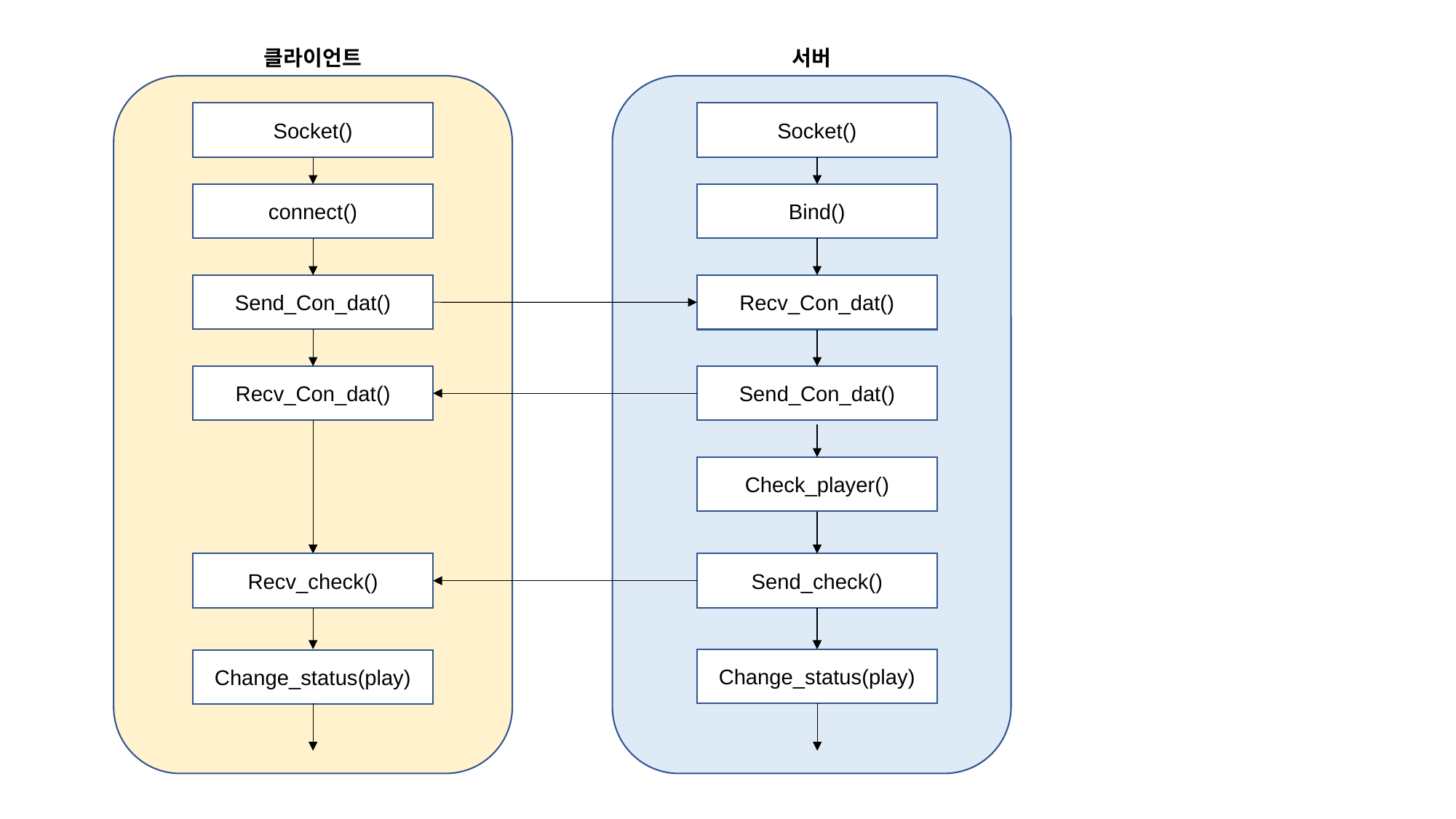

서버
클라이언트

Socket()
Socket()
connect()
Bind()
Send_Con_dat()
Recv_Con_dat()
Recv_Con_dat()
Send_Con_dat()
Check_player()
Recv_check()
Send_check()
Change_status(play)
Change_status(play)